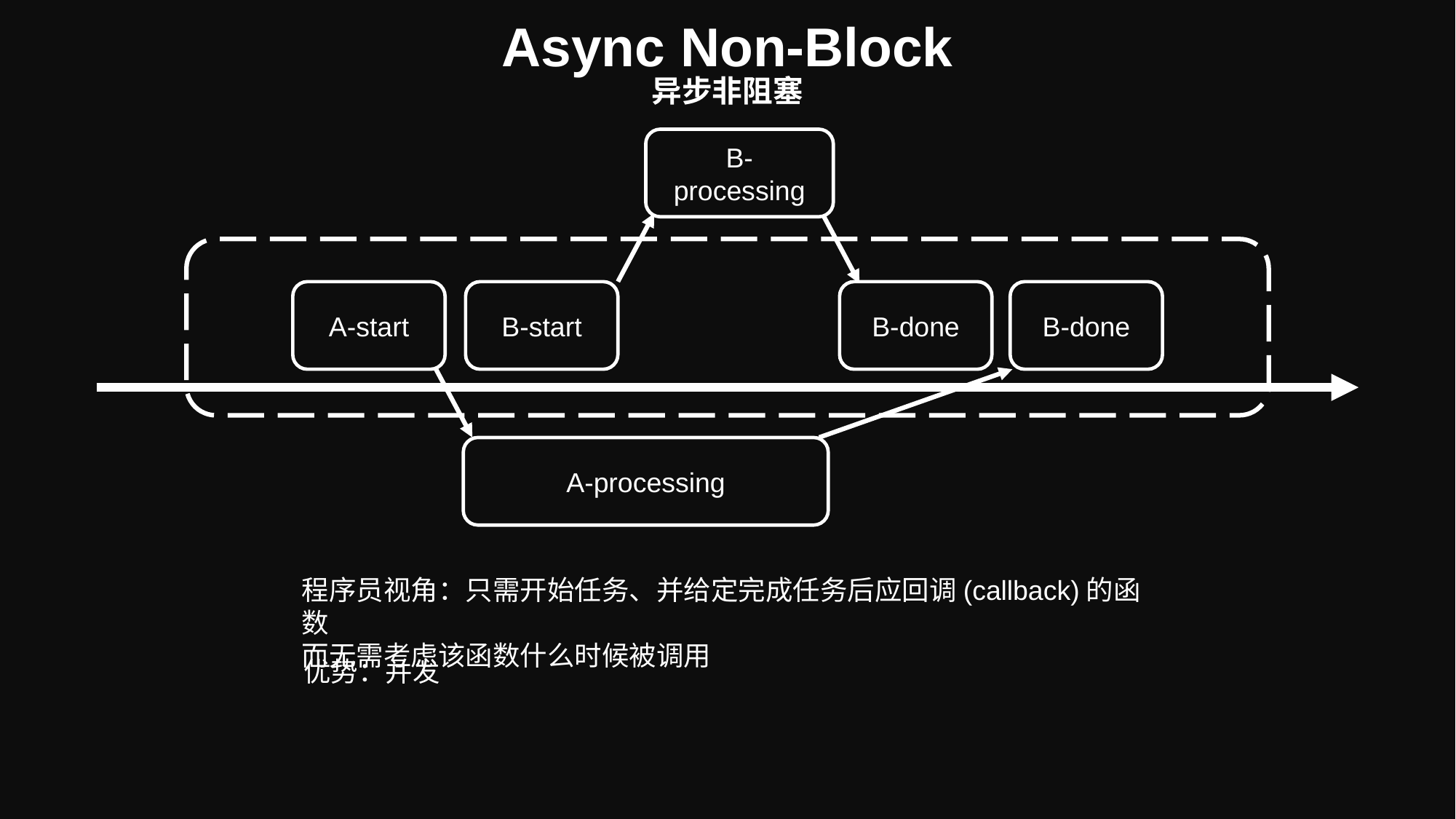

Async Non-Block
异步非阻塞
B-processing
B-start
B-done
B-done
A-start
A-processing

程序员视角：只需开始任务、并给定完成任务后应回调(callback)的函数
而无需考虑该函数什么时候被调用
优势：并发